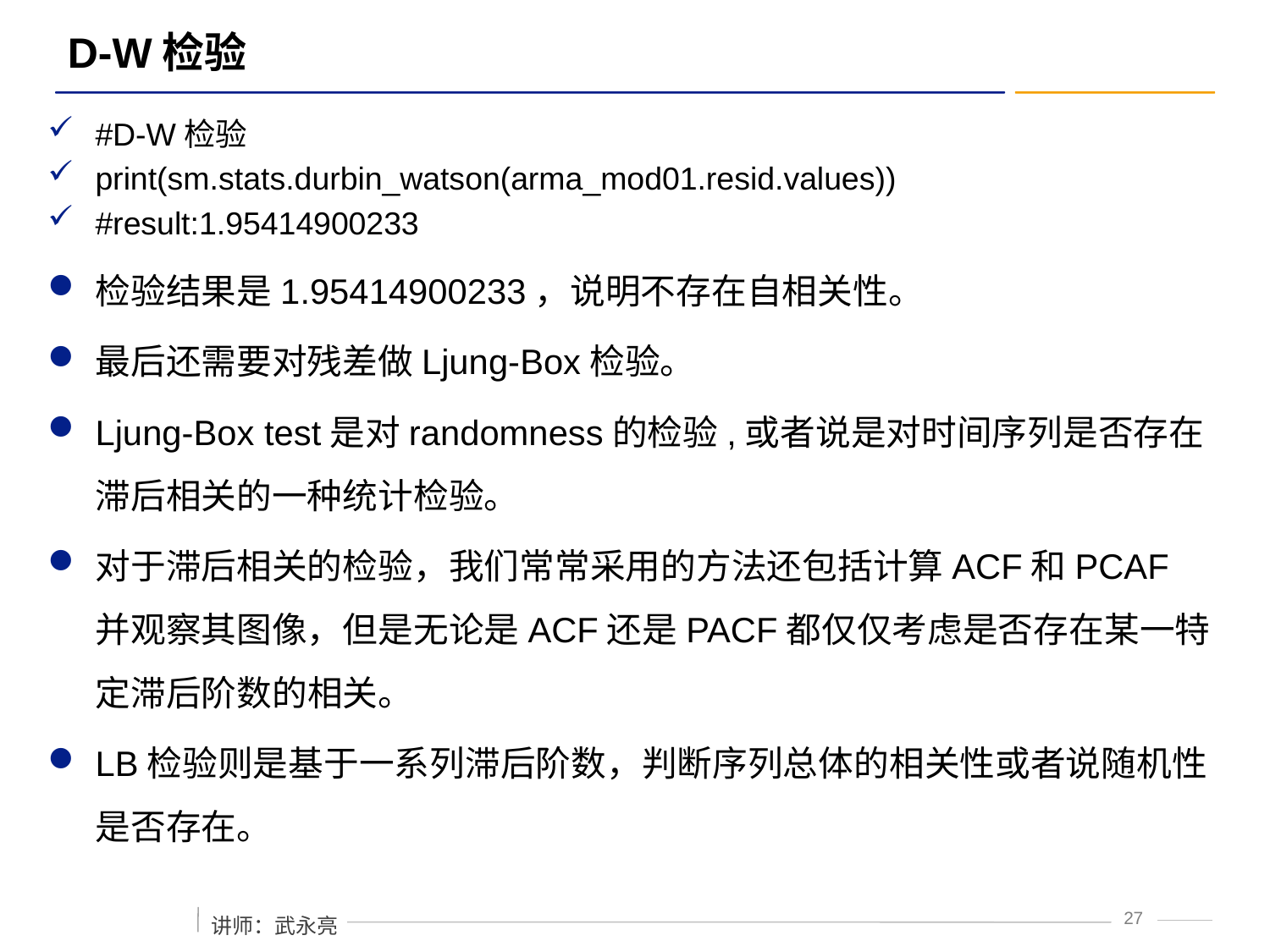

# D-W检验
#D-W检验
print(sm.stats.durbin_watson(arma_mod01.resid.values))
#result:1.95414900233
检验结果是1.95414900233，说明不存在自相关性。
最后还需要对残差做Ljung-Box检验。
Ljung-Box test是对randomness的检验,或者说是对时间序列是否存在滞后相关的一种统计检验。
对于滞后相关的检验，我们常常采用的方法还包括计算ACF和PCAF并观察其图像，但是无论是ACF还是PACF都仅仅考虑是否存在某一特定滞后阶数的相关。
LB检验则是基于一系列滞后阶数，判断序列总体的相关性或者说随机性是否存在。